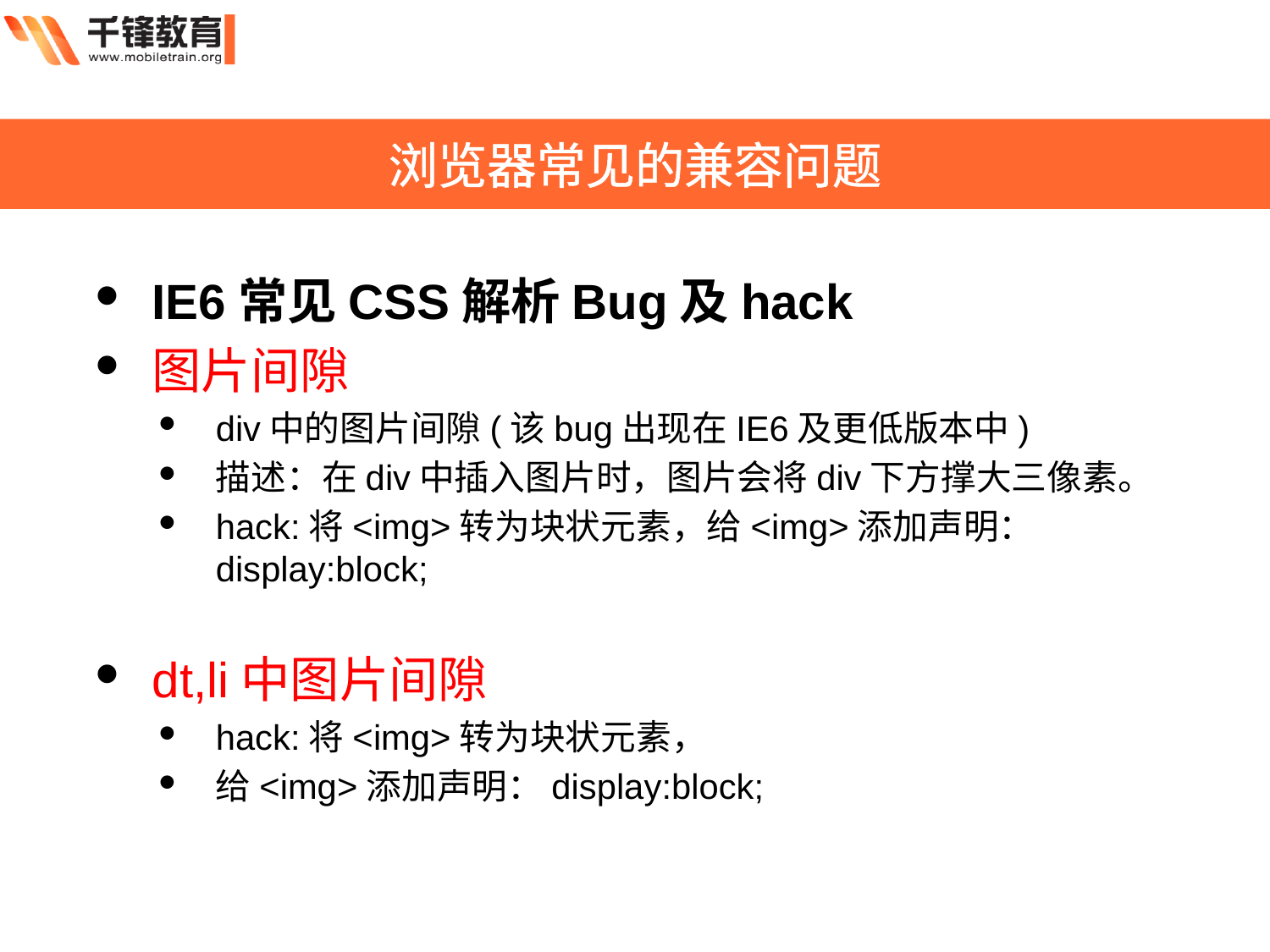

浏览器常见的兼容问题
IE6常见CSS解析Bug及hack
图片间隙
div中的图片间隙(该bug出现在IE6及更低版本中)
描述：在div中插入图片时，图片会将div下方撑大三像素。
hack:将<img>转为块状元素，给<img>添加声明：display:block;

dt,li中图片间隙
hack:将<img>转为块状元素，
给<img>添加声明：display:block;